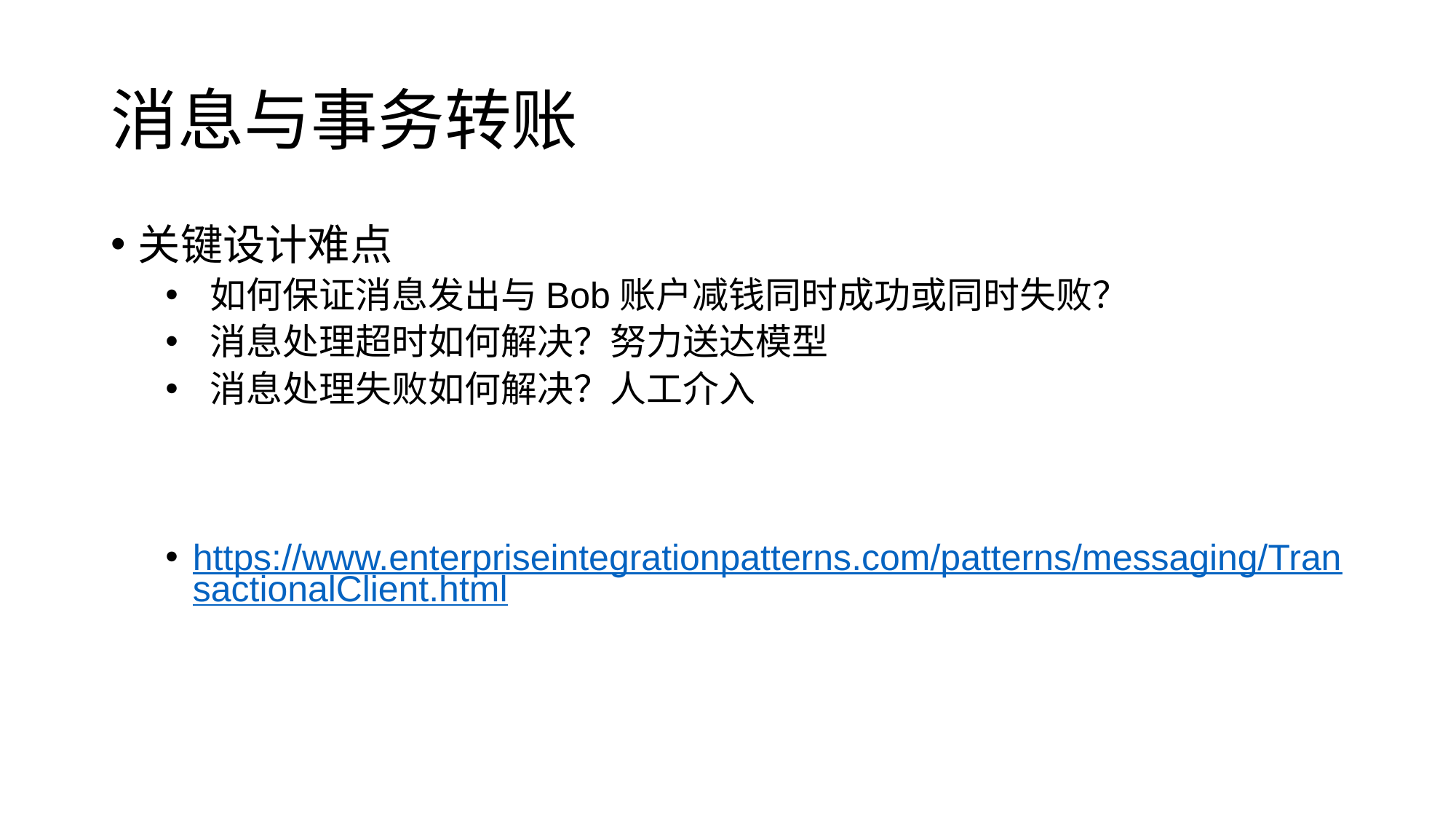

# 消息与事务转账
关键设计难点
 如何保证消息发出与Bob账户减钱同时成功或同时失败？
 消息处理超时如何解决？努力送达模型
 消息处理失败如何解决？人工介入

https://www.enterpriseintegrationpatterns.com/patterns/messaging/TransactionalClient.html